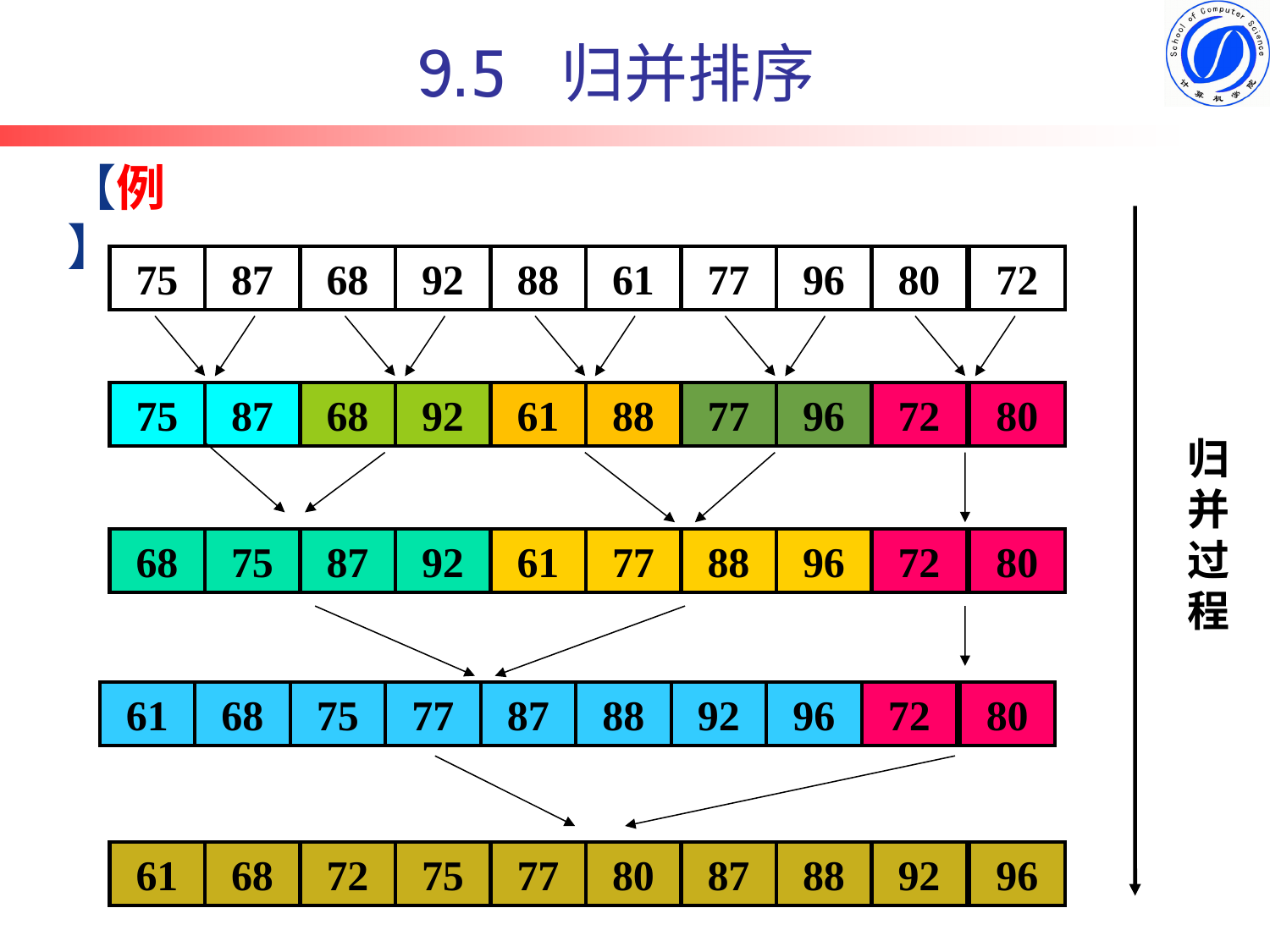

# 9.5  归并排序
【例】

75
87
68
92
88
61
77
96
80
72

75
87
68
92
61
88
77
96
72
80
归
并
过
程

68
75
87
92
61
77
88
96
72
80

61
68
75
77
87
88
92
96
72
80

61
68
72
75
77
80
87
88
92
96